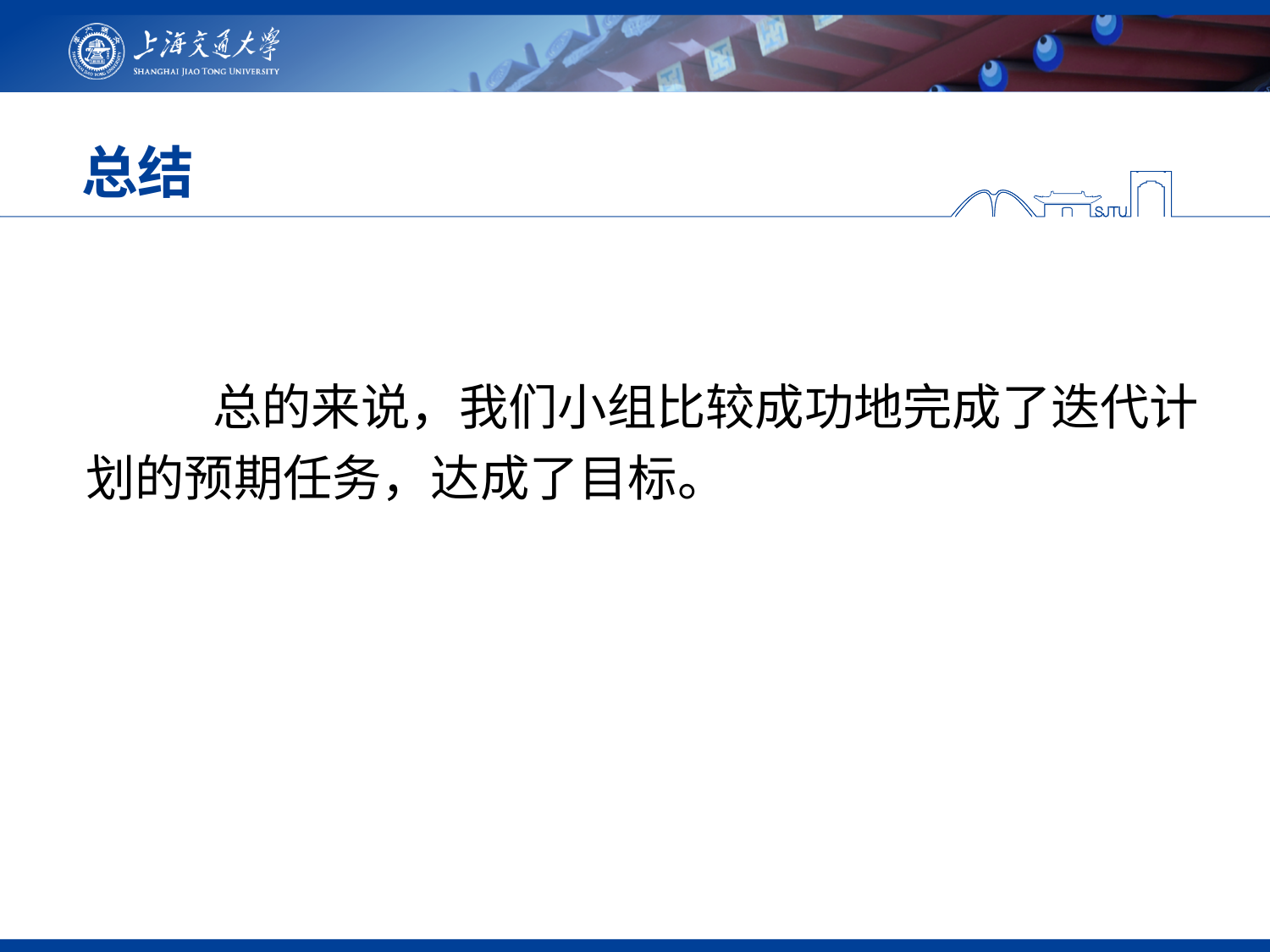

# 总结
	总的来说，我们小组比较成功地完成了迭代计划的预期任务，达成了目标。